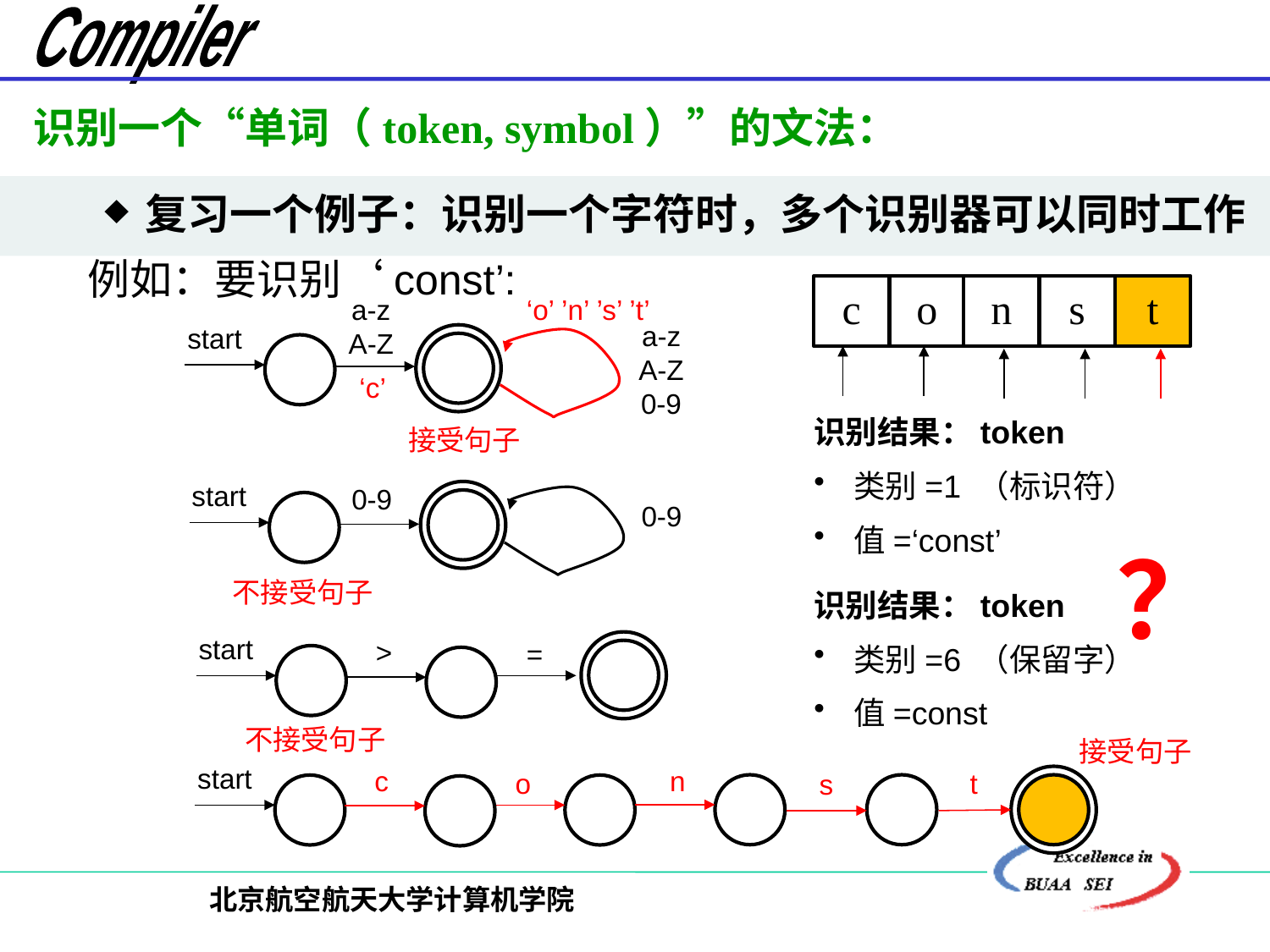

识别一个“单词（token, symbol）”的文法：
复习一个例子：识别一个字符时，多个识别器可以同时工作
例如：要识别‘const’:
c
o
n
s
t
‘o’ ’n’ ’s’ ’t’
a-z
A-Z
a-z
A-Z
0-9
start

‘c’
识别结果：token
类别=1 （标识符）
值=‘const’
接受句子
start
0-9

0-9

？
不接受句子
识别结果：token
类别=6 （保留字）
值=const
start
>
=

不接受句子
接受句子
start
n
c
o
t
s